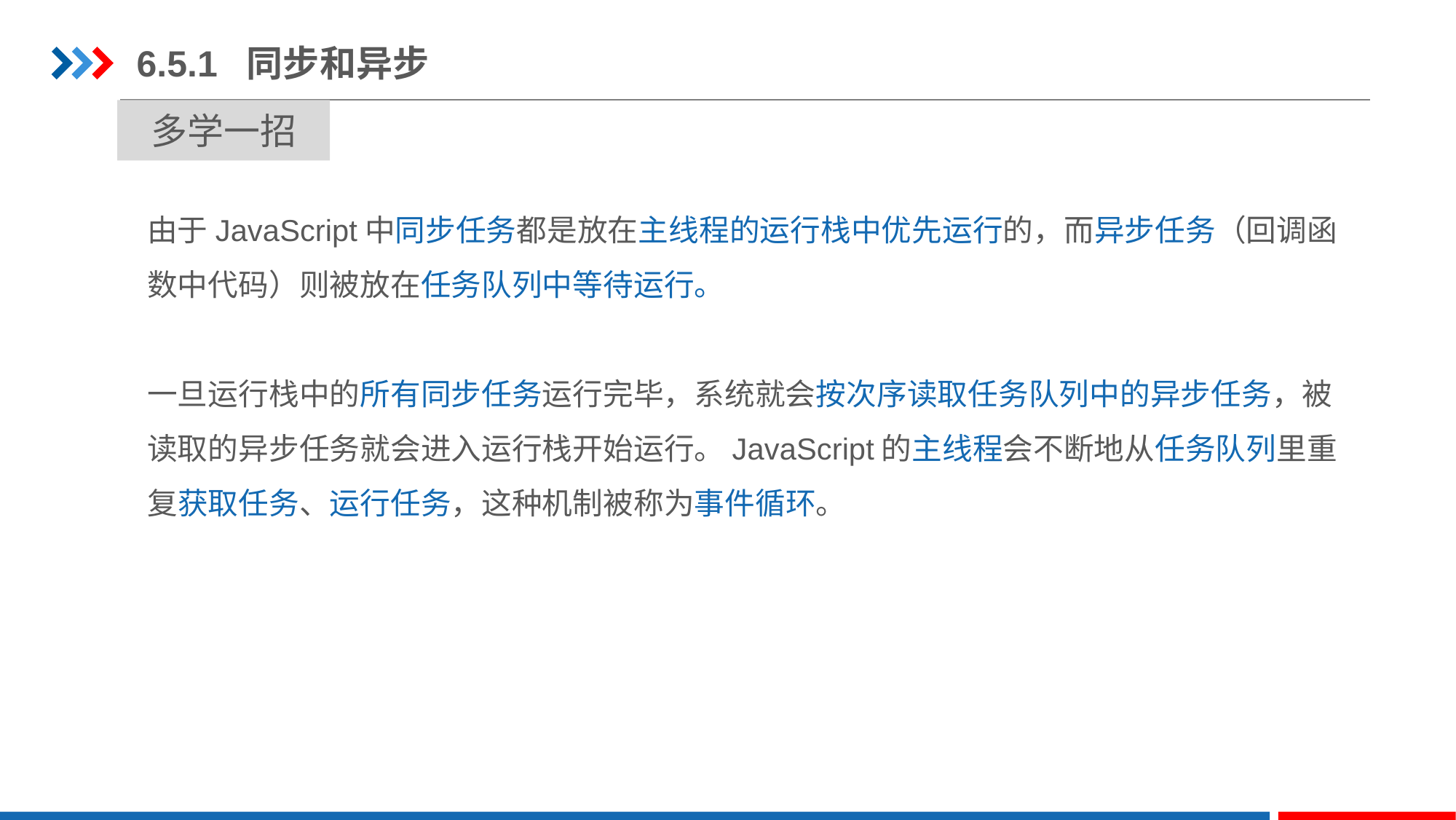

6.5.1  同步和异步
多学一招
由于JavaScript中同步任务都是放在主线程的运行栈中优先运行的，而异步任务（回调函数中代码）则被放在任务队列中等待运行。

一旦运行栈中的所有同步任务运行完毕，系统就会按次序读取任务队列中的异步任务，被读取的异步任务就会进入运行栈开始运行。JavaScript的主线程会不断地从任务队列里重复获取任务、运行任务，这种机制被称为事件循环。